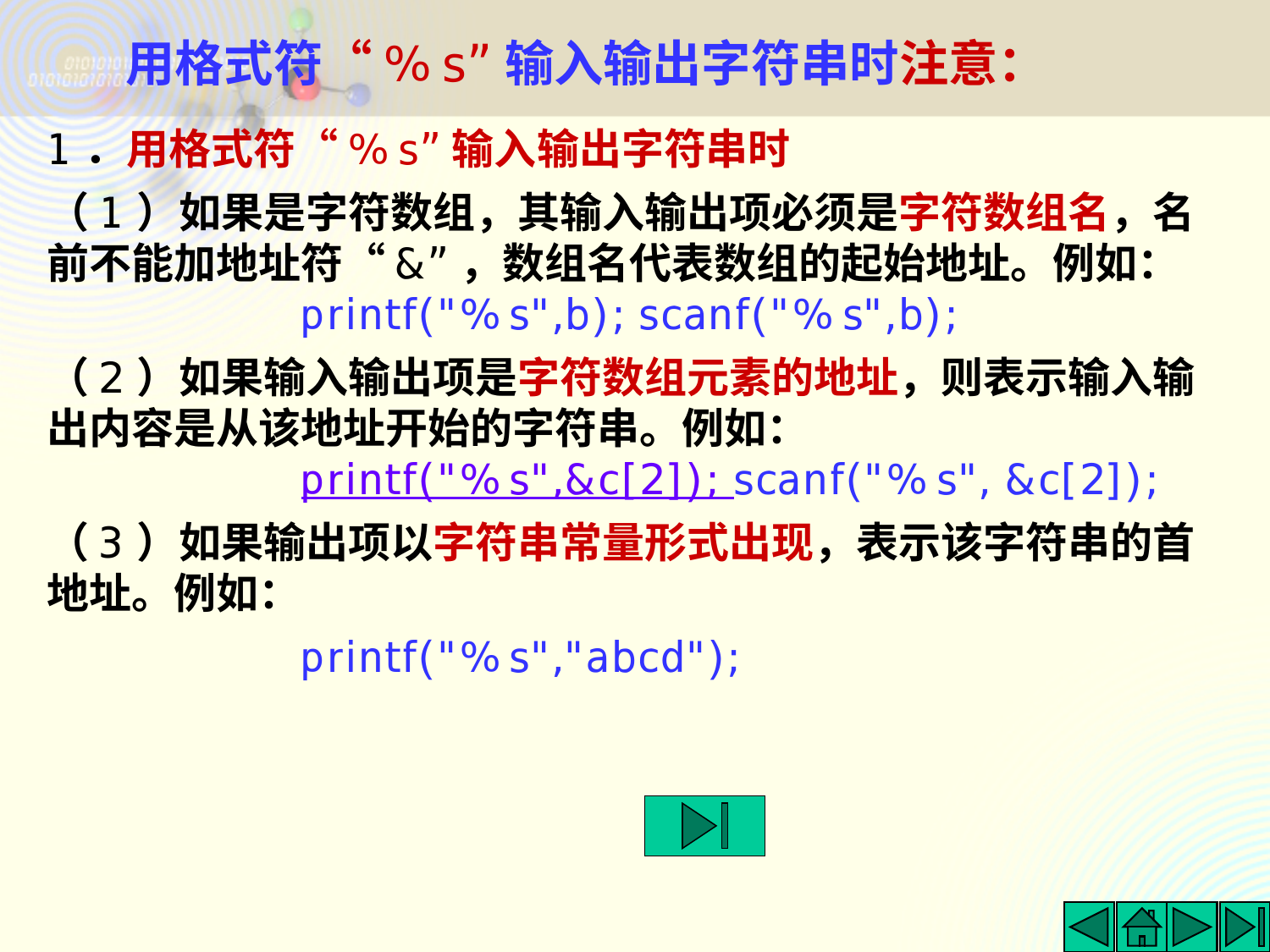

用格式符“%s”输入输出字符串时注意：
1．用格式符“%s”输入输出字符串时
（1）如果是字符数组，其输入输出项必须是字符数组名，名前不能加地址符“&”，数组名代表数组的起始地址。例如：			printf("%s",b); scanf("%s",b);
（2）如果输入输出项是字符数组元素的地址，则表示输入输出内容是从该地址开始的字符串。例如：					printf("%s",&c[2]); scanf("%s", &c[2]);
（3）如果输出项以字符串常量形式出现，表示该字符串的首地址。例如：
               	printf("%s","abcd");